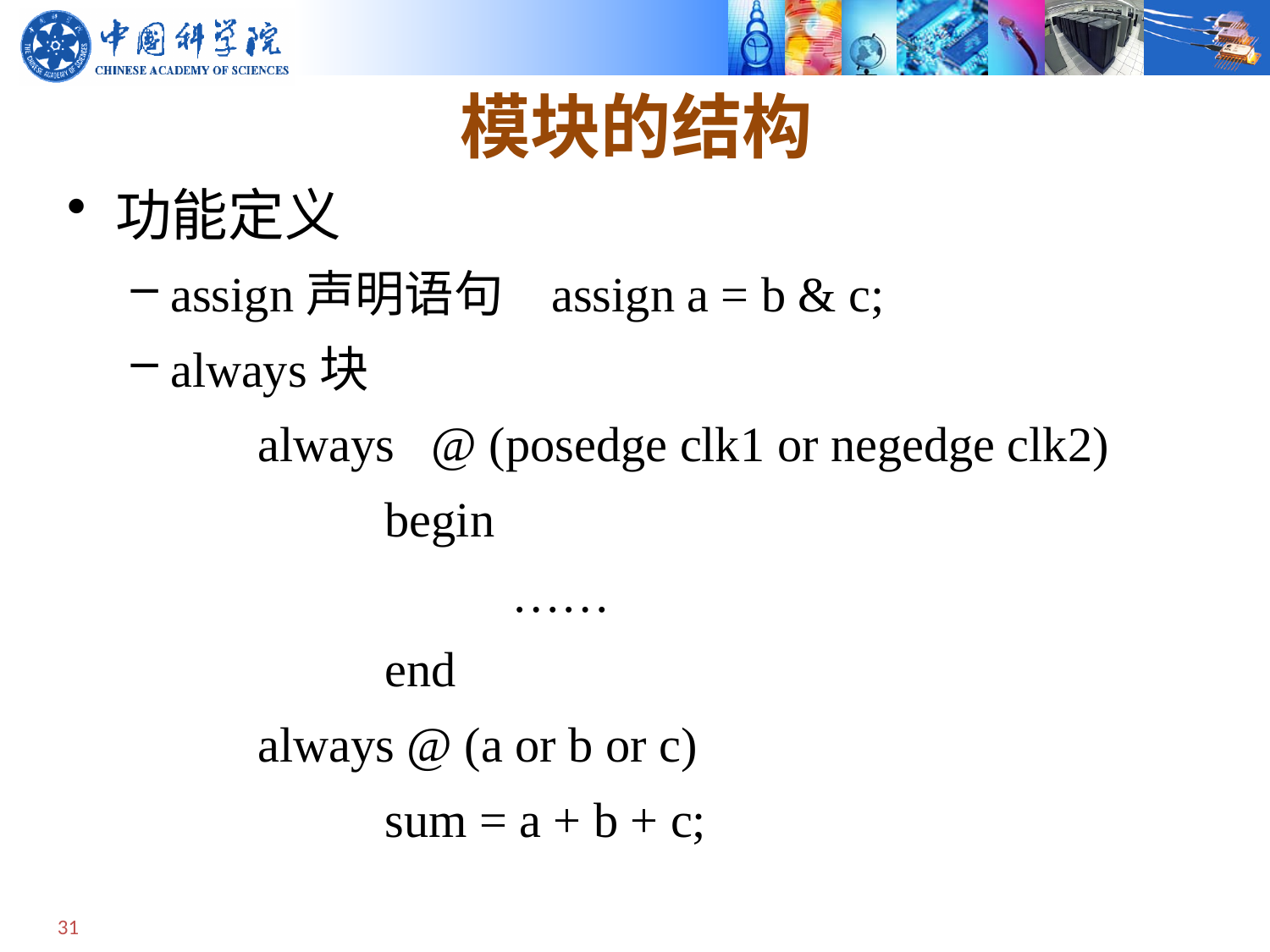

# 模块的结构
功能定义
assign声明语句	assign a = b & c;
always块
	always   @ (posedge clk1 or negedge clk2)
     		begin
			……
		end
	always @ (a or b or c)
		sum = a + b + c;